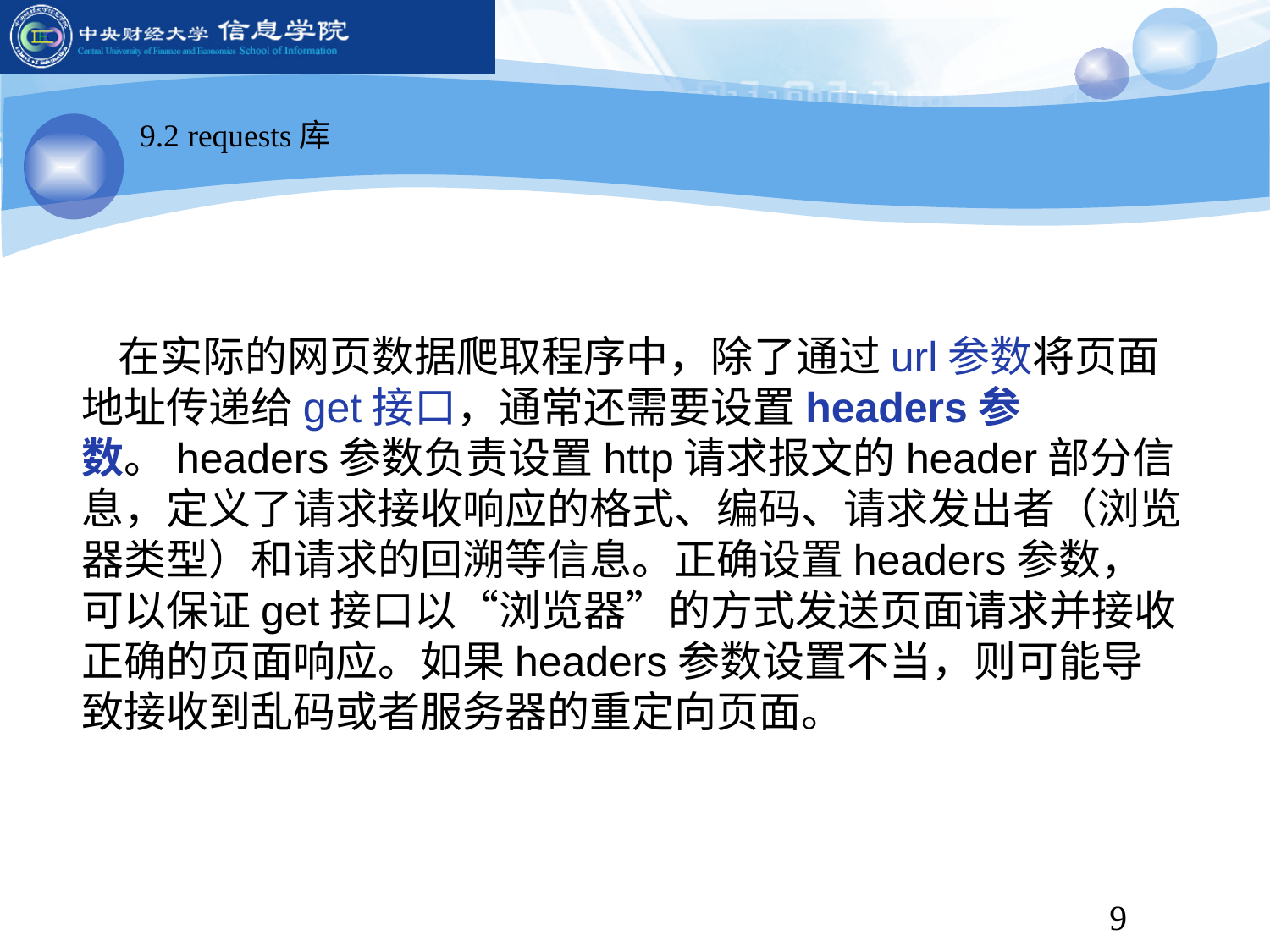

9.2 requests库

在实际的网页数据爬取程序中，除了通过url参数将页面地址传递给get接口，通常还需要设置headers参数。headers参数负责设置http请求报文的header部分信息，定义了请求接收响应的格式、编码、请求发出者（浏览器类型）和请求的回溯等信息。正确设置headers参数，可以保证get接口以“浏览器”的方式发送页面请求并接收正确的页面响应。如果headers参数设置不当，则可能导致接收到乱码或者服务器的重定向页面。